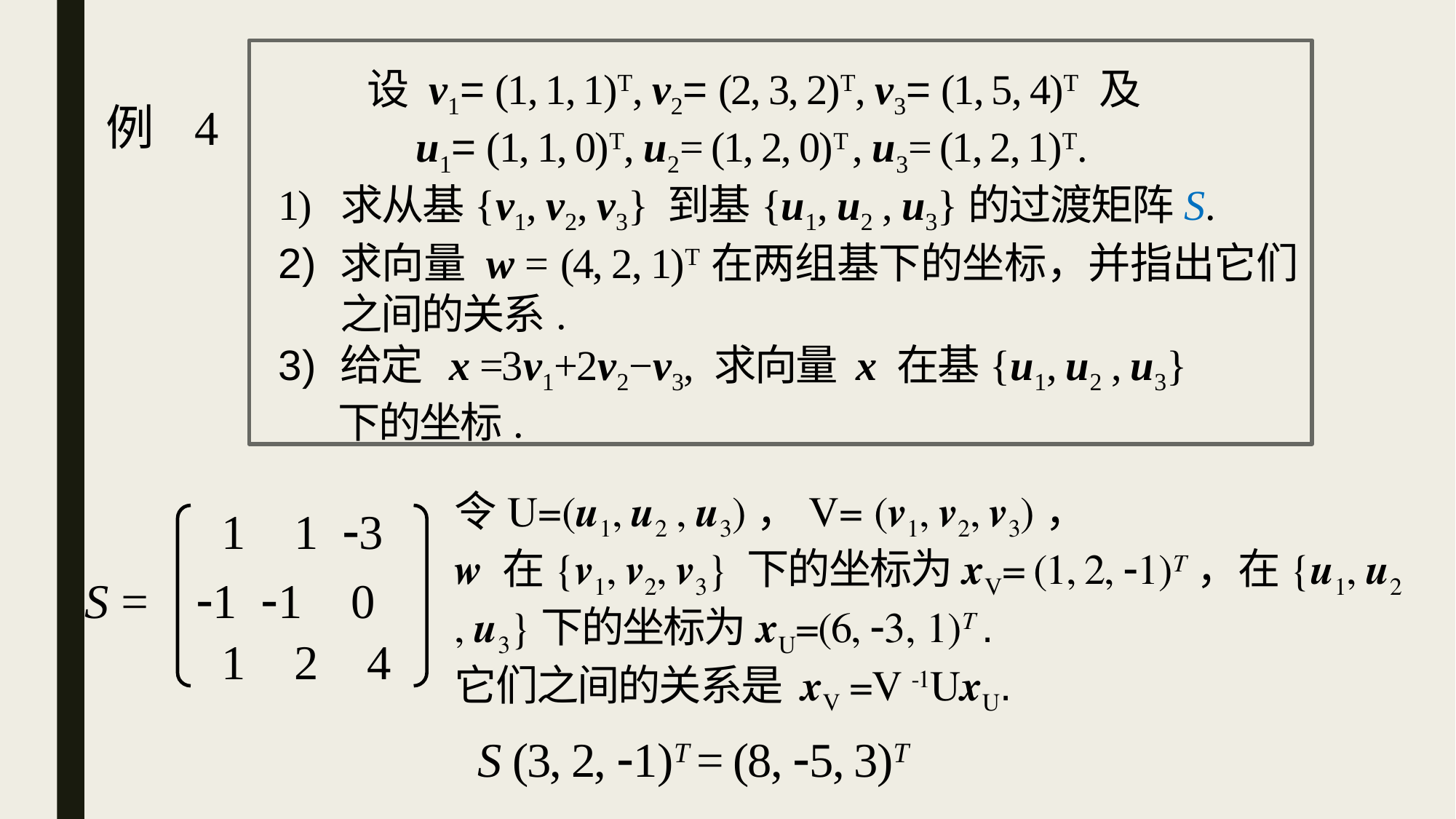

设 v1= (1, 1, 1)T, v2= (2, 3, 2)T, v3= (1, 5, 4)T 及
               u1= (1, 1, 0)T, u2= (1, 2, 0)T , u3= (1, 2, 1)T.
1)  求从基{v1, v2, v3} 到基{u1, u2 , u3}的过渡矩阵S.
求向量 w = (4, 2, 1)T在两组基下的坐标，并指出它们之间的关系.
给定  x =3v1+2v2−v3, 求向量 x 在基{u1, u2 , u3}
      下的坐标.

例   4
令U=(u1, u2 , u3)，V= (v1, v2, v3)，
w 在{v1, v2, v3} 下的坐标为xV= (1, 2, −1)T，在{u1, u2 , u3}下的坐标为xU=(6, −3, 1)T .
它们之间的关系是 xV =V -1UxU.
  1    1  −3

S =
−1  −1    0
  1    2    4
      S (3, 2, −1)T = (8, −5, 3)T